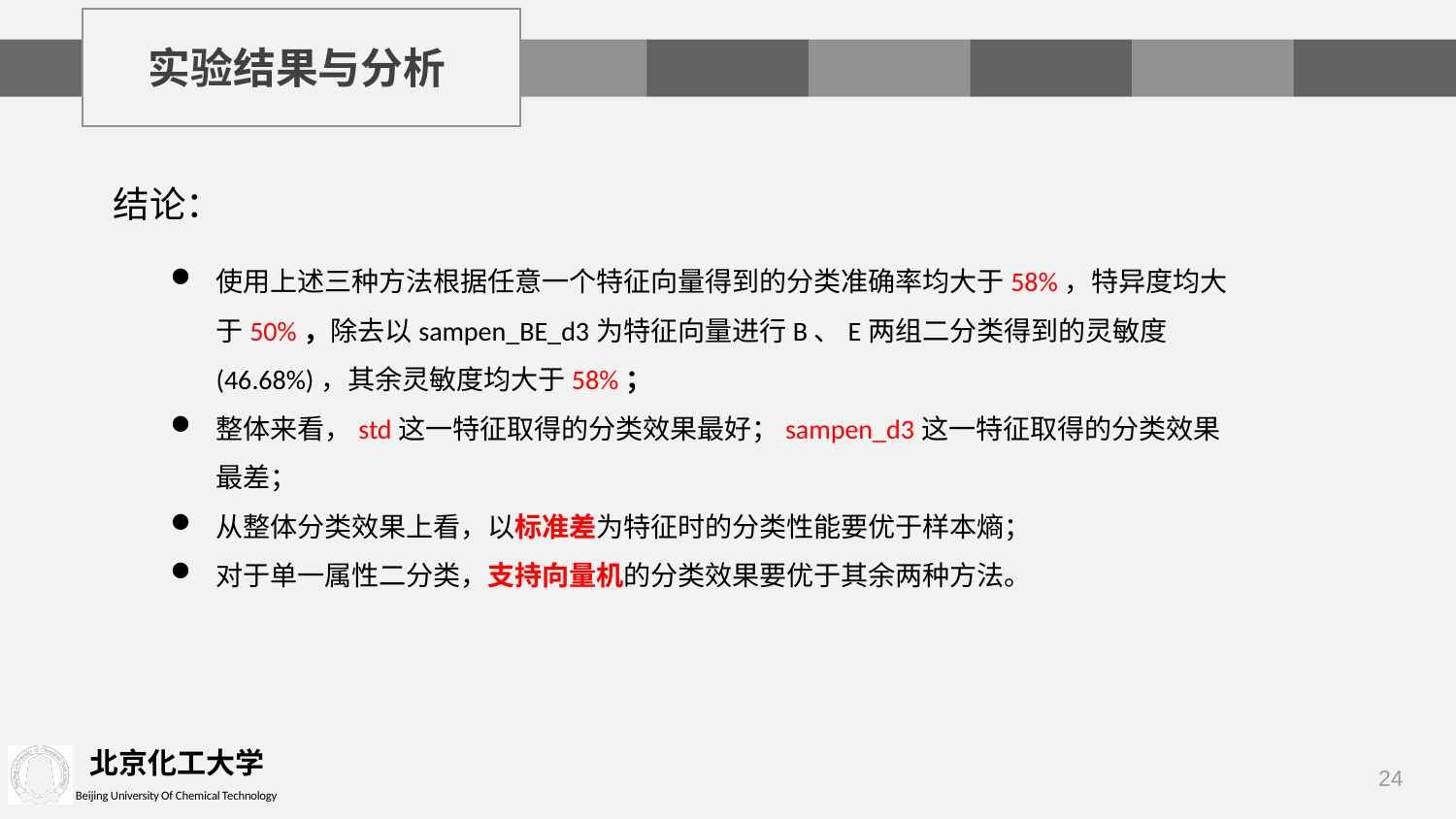

实验结果与分析

结论：
使用上述三种方法根据任意一个特征向量得到的分类准确率均大于58%，特异度均大于50%，除去以sampen_BE_d3为特征向量进行B、E两组二分类得到的灵敏度(46.68%)，其余灵敏度均大于58%；
整体来看，std这一特征取得的分类效果最好；sampen_d3这一特征取得的分类效果最差；
从整体分类效果上看，以标准差为特征时的分类性能要优于样本熵；
对于单一属性二分类，支持向量机的分类效果要优于其余两种方法。
24